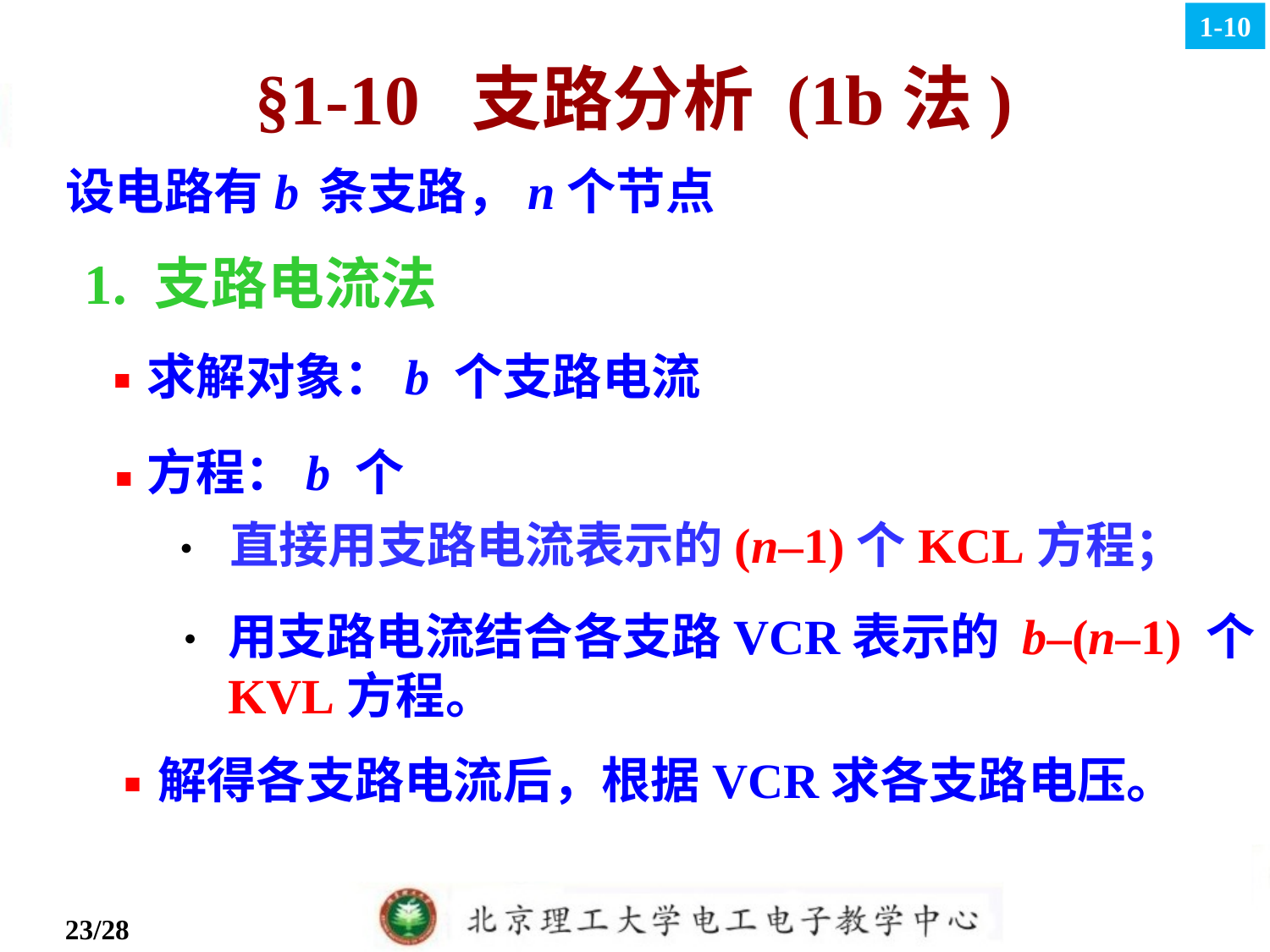

1-10
§1-10  支路分析 (1b法)
设电路有b 条支路，n个节点
1. 支路电流法
求解对象：b 个支路电流
■
方程：b 个
■
直接用支路电流表示的(n–1)个KCL方程；
●
用支路电流结合各支路VCR表示的 b–(n–1) 个KVL方程。
●
解得各支路电流后，根据VCR求各支路电压。
■